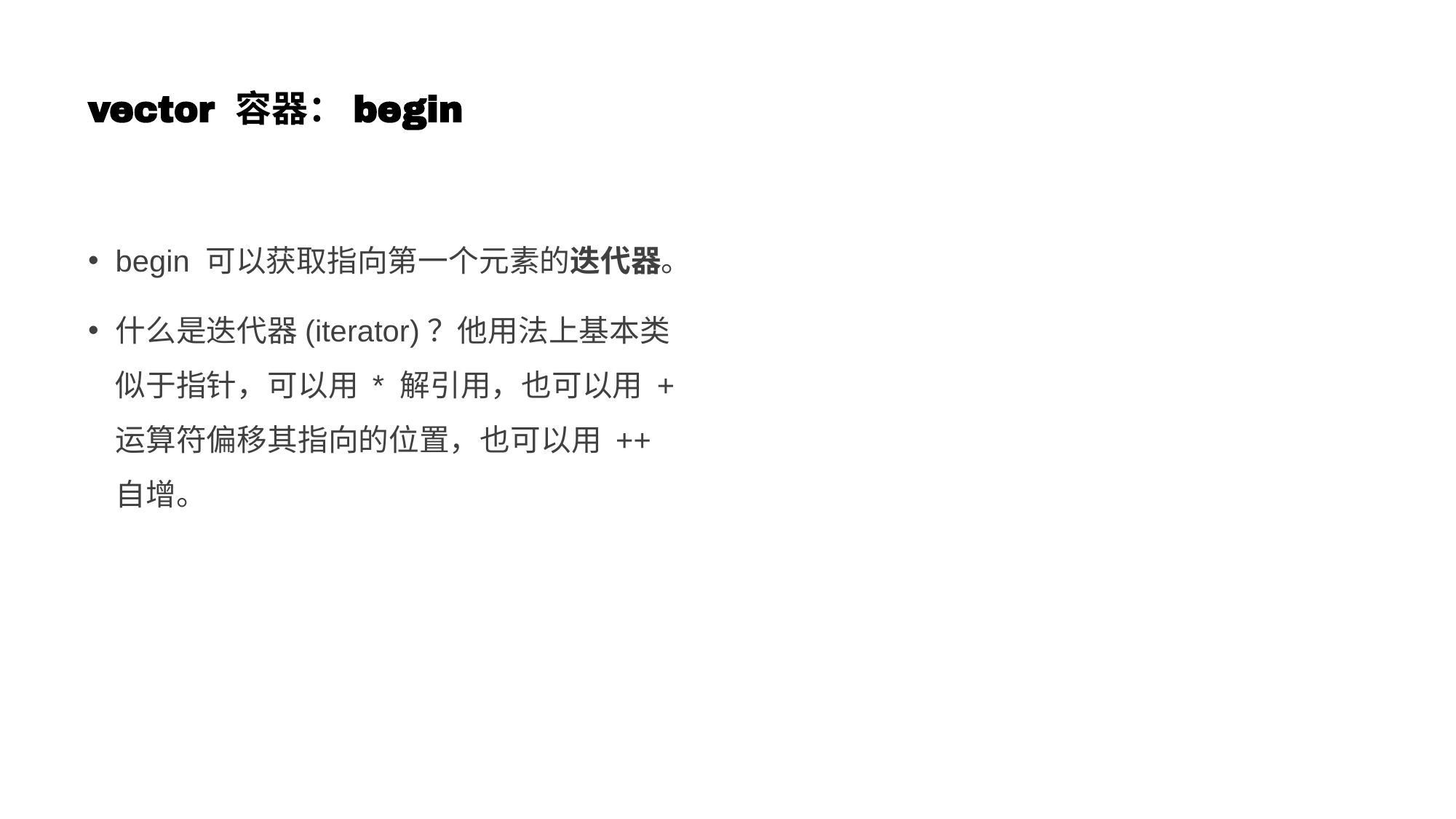

# vector 容器：begin
begin 可以获取指向第一个元素的迭代器。
什么是迭代器(iterator)？他用法上基本类似于指针，可以用 * 解引用，也可以用 + 运算符偏移其指向的位置，也可以用 ++ 自增。